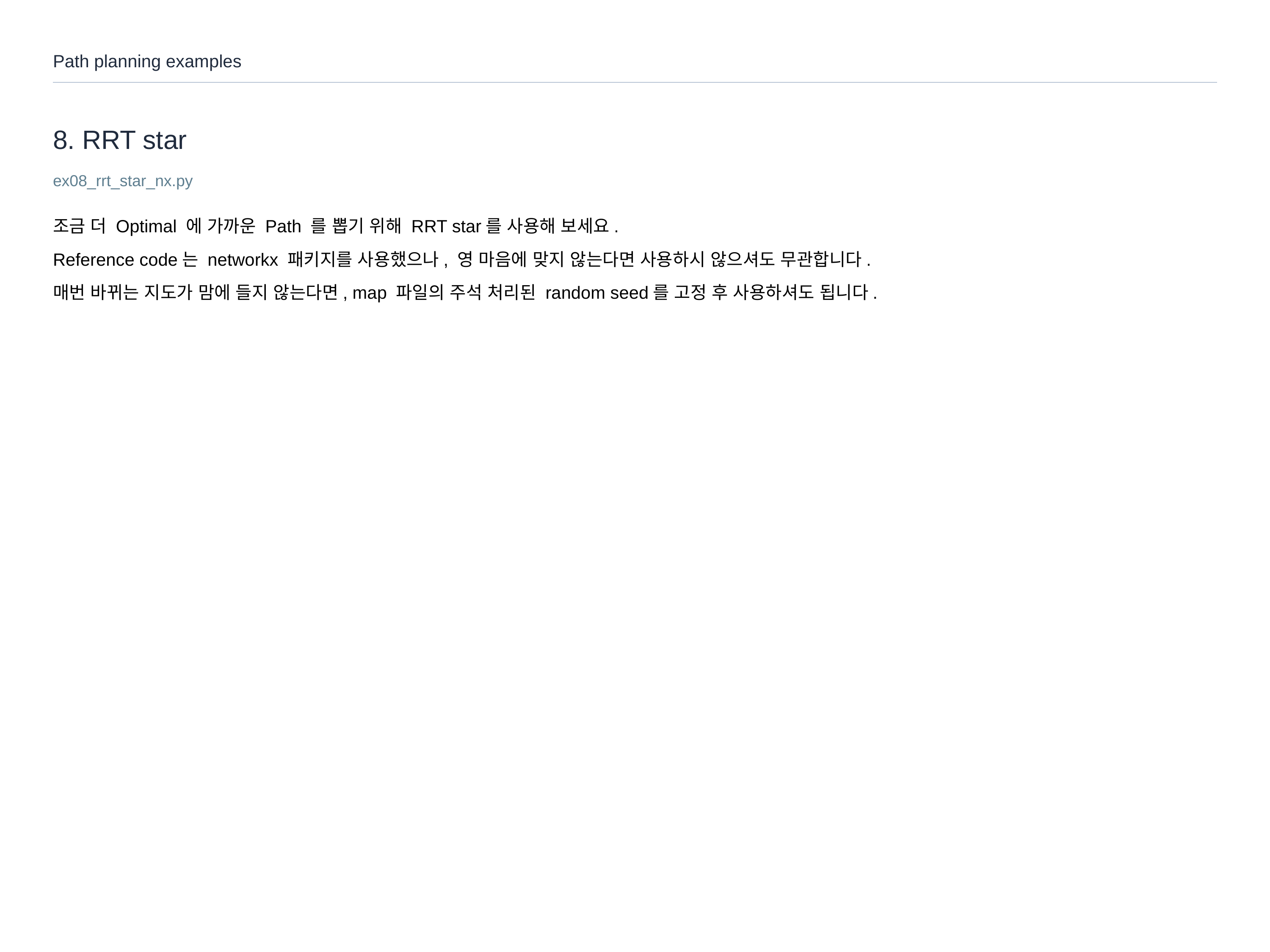

Path planning examples
# 8. RRT star
ex08_rrt_star_nx.py
조금 더 Optimal 에 가까운 Path 를 뽑기 위해 RRT star를 사용해 보세요.
Reference code는 networkx 패키지를 사용했으나, 영 마음에 맞지 않는다면 사용하시 않으셔도 무관합니다.
매번 바뀌는 지도가 맘에 들지 않는다면, map 파일의 주석 처리된 random seed를 고정 후 사용하셔도 됩니다.